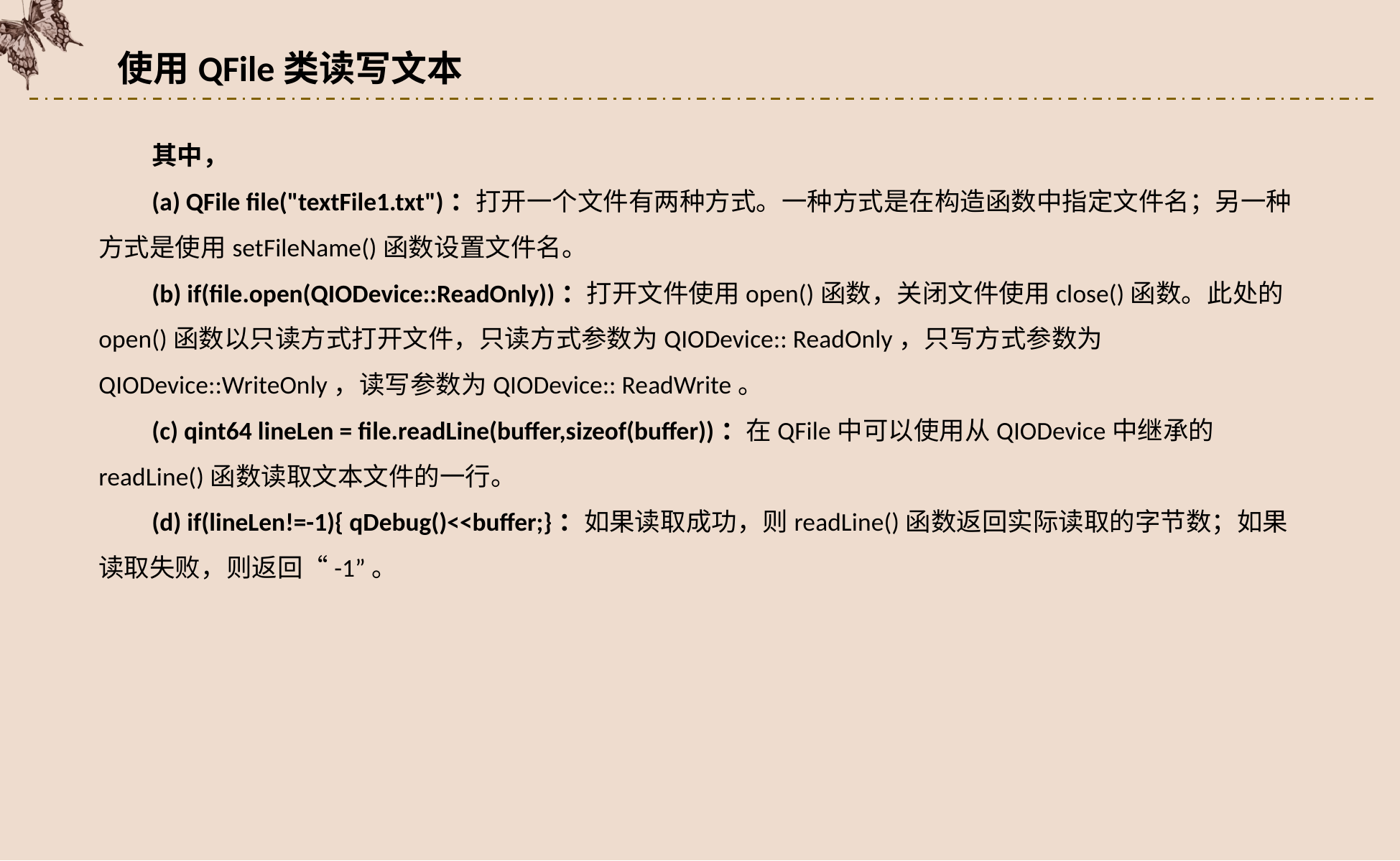

使用QFile类读写文本
其中，
(a) QFile file("textFile1.txt")：打开一个文件有两种方式。一种方式是在构造函数中指定文件名；另一种方式是使用setFileName()函数设置文件名。
(b) if(file.open(QIODevice::ReadOnly))：打开文件使用open()函数，关闭文件使用close()函数。此处的open()函数以只读方式打开文件，只读方式参数为QIODevice:: ReadOnly，只写方式参数为QIODevice::WriteOnly，读写参数为QIODevice:: ReadWrite。
(c) qint64 lineLen = file.readLine(buffer,sizeof(buffer))：在QFile中可以使用从QIODevice中继承的readLine()函数读取文本文件的一行。
(d) if(lineLen!=-1){ qDebug()<<buffer;}：如果读取成功，则readLine()函数返回实际读取的字节数；如果读取失败，则返回“-1”。